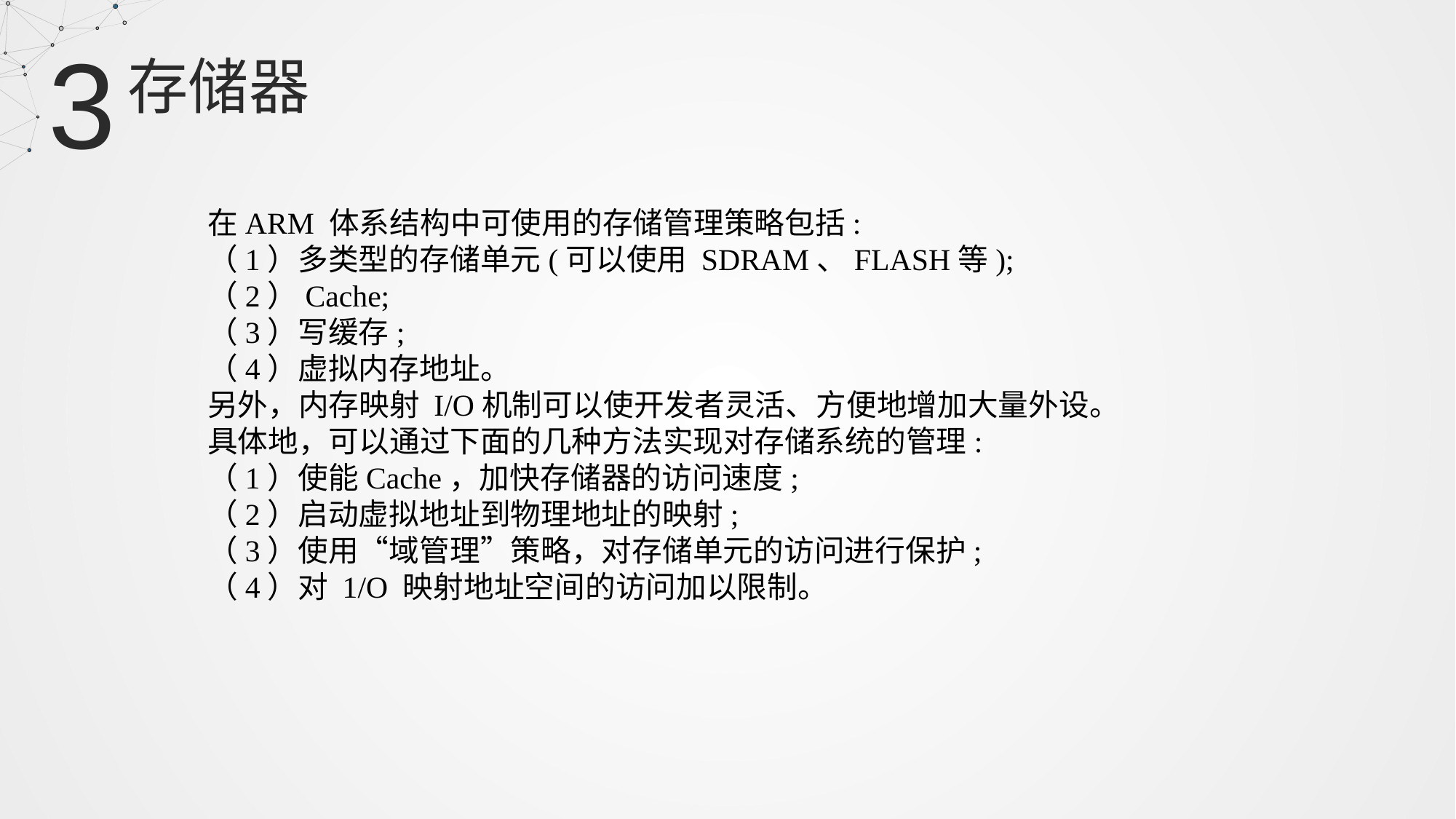

3
存储器
在ARM 体系结构中可使用的存储管理策略包括:
（1）多类型的存储单元(可以使用 SDRAM、FLASH等);
（2）Cache;
（3）写缓存;
（4）虚拟内存地址。
另外，内存映射 I/O机制可以使开发者灵活、方便地增加大量外设。
具体地，可以通过下面的几种方法实现对存储系统的管理:
（1）使能Cache，加快存储器的访问速度;
（2）启动虚拟地址到物理地址的映射;
（3）使用“域管理”策略，对存储单元的访问进行保护;
（4）对 1/O 映射地址空间的访问加以限制。